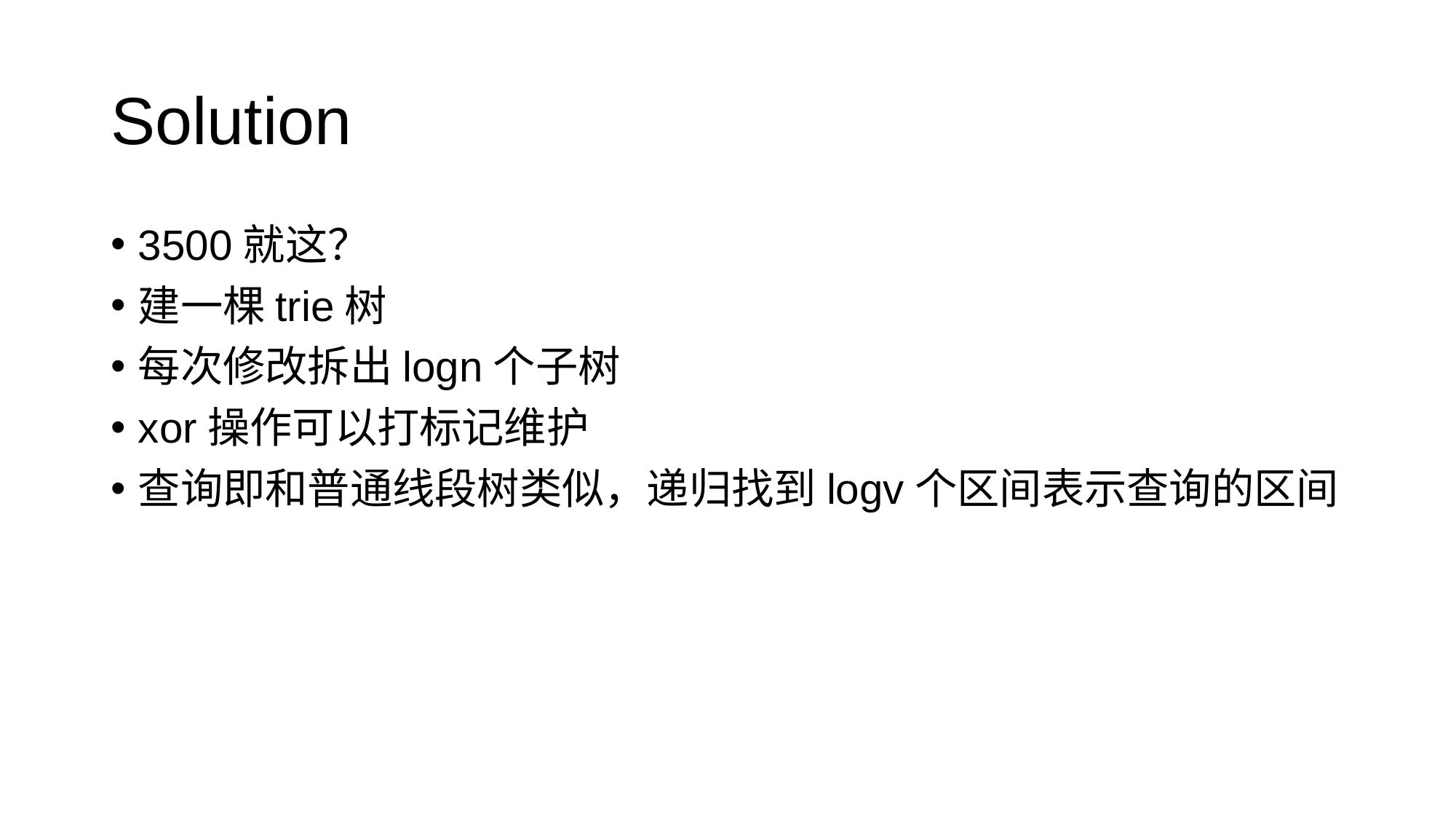

# Solution
3500就这？
建一棵trie树
每次修改拆出logn个子树
xor操作可以打标记维护
查询即和普通线段树类似，递归找到logv个区间表示查询的区间